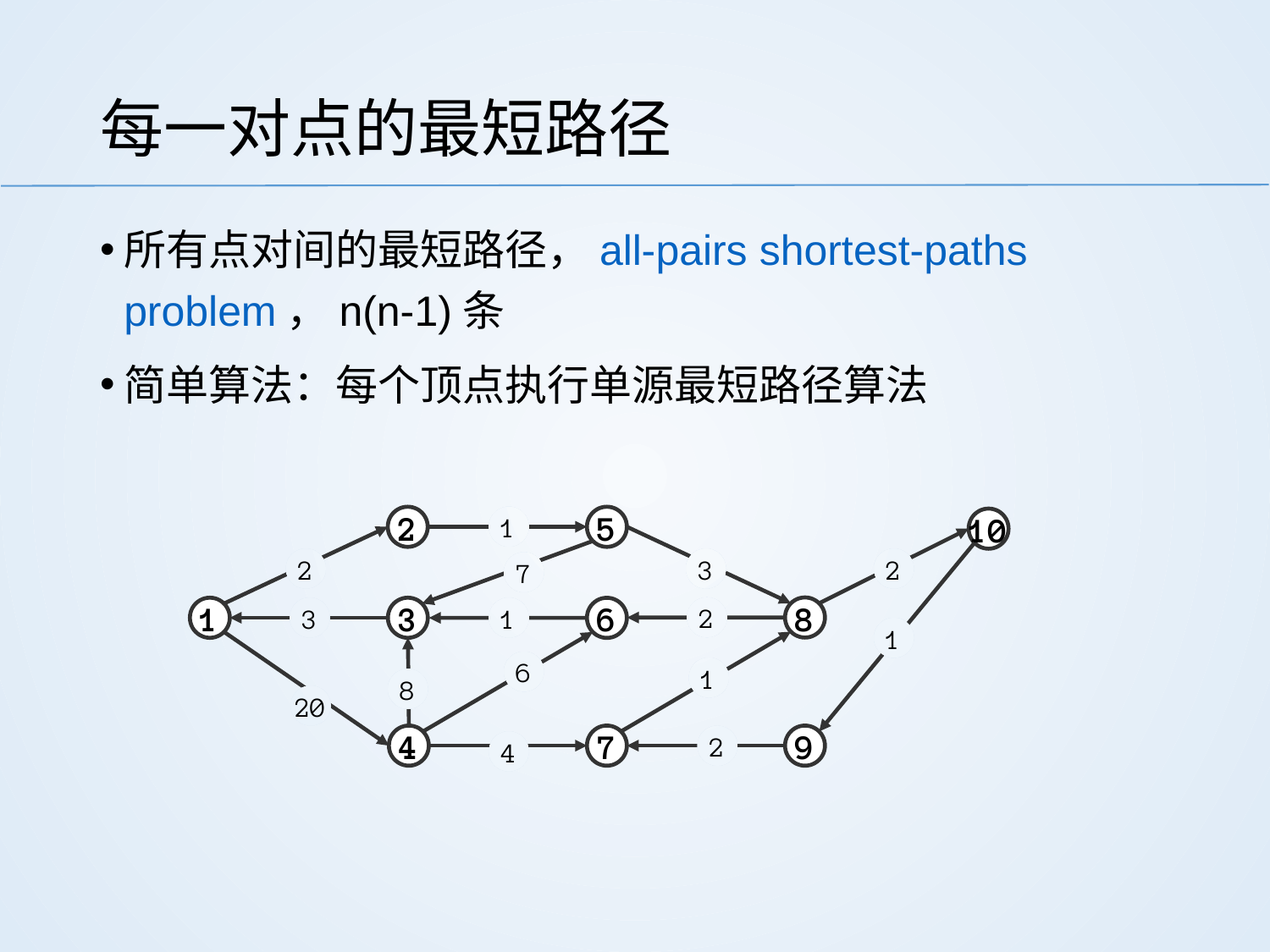

# 每一对点的最短路径
所有点对间的最短路径，all-pairs shortest-paths problem，n(n-1)条
简单算法：每个顶点执行单源最短路径算法
2
1
5
10
2
3
2
7
2
8
1
3
3
1
6
1
6
1
8
20
4
7
9
2
4
22